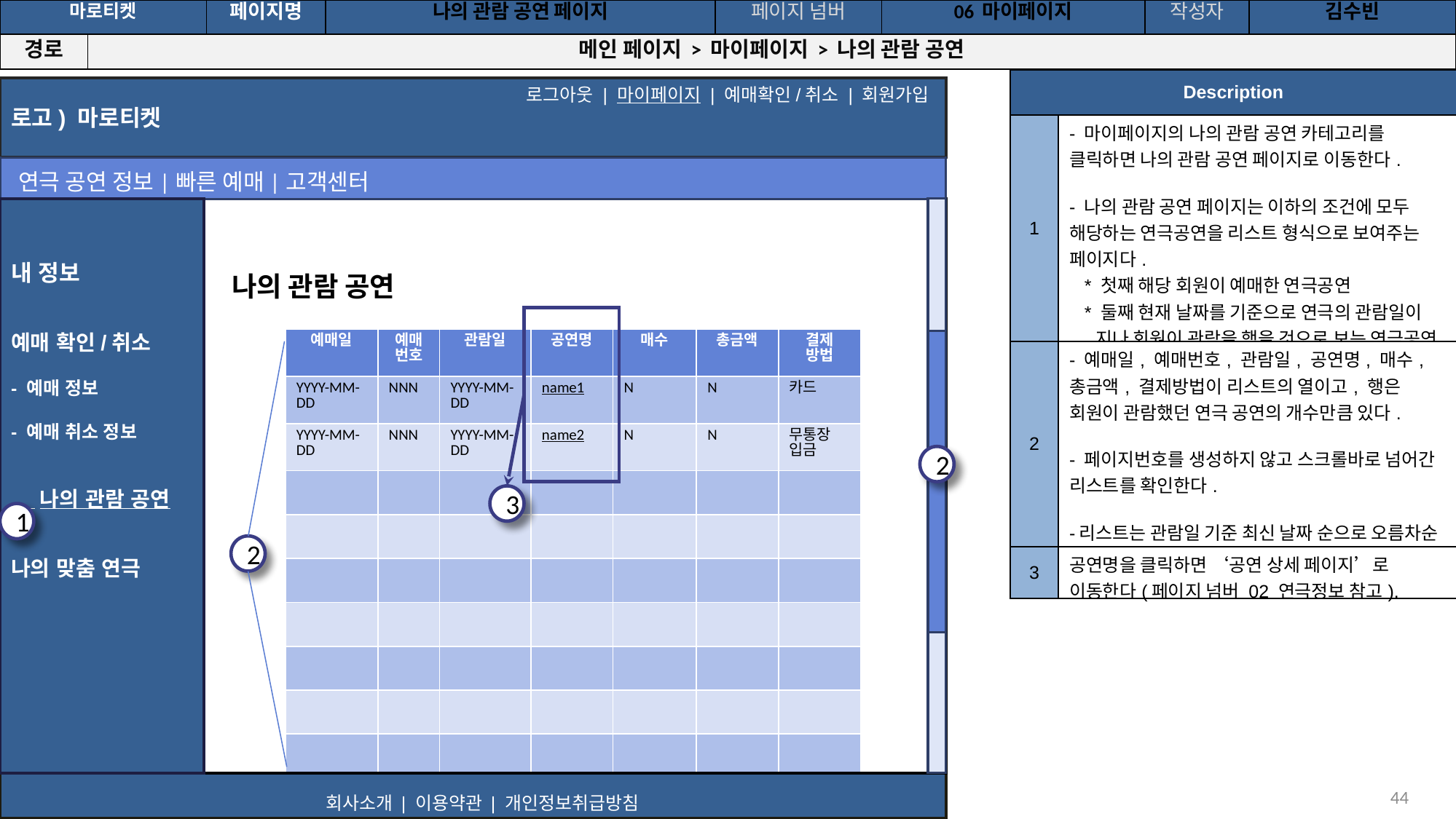

공간(오피스) 대여 시스템
| 마로티켓 |  | 페이지명 | 나의 관람 공연 페이지 | 페이지 넘버 | 06 마이페이지 | 작성자 | 김수빈 |
| --- | --- | --- | --- | --- | --- | --- | --- |
| 경로 | 메인 페이지 > 마이페이지 > 나의 관람 공연 |  |  |  |  |  |  |
| Description |  |
| --- | --- |
| 1 | - 마이페이지의 나의 관람 공연 카테고리를 클릭하면 나의 관람 공연 페이지로 이동한다. - 나의 관람 공연 페이지는 이하의 조건에 모두 해당하는 연극공연을 리스트 형식으로 보여주는 페이지다. \* 첫째 해당 회원이 예매한 연극공연 \* 둘째 현재 날짜를 기준으로 연극의 관람일이 지나 회원이 관람을 했을 것으로 보는 연극공연 |
| 2 | - 예매일, 예매번호, 관람일, 공연명, 매수, 총금액, 결제방법이 리스트의 열이고, 행은 회원이 관람했던 연극 공연의 개수만큼 있다. - 페이지번호를 생성하지 않고 스크롤바로 넘어간 리스트를 확인한다. -리스트는 관람일 기준 최신 날짜 순으로 오름차순 정렬되어 있다. |
| 3 | 공연명을 클릭하면 ‘공연 상세 페이지’로 이동한다(페이지 넘버 02 연극정보 참고). |
로고) 마로티켓
로그아웃 | 마이페이지 | 예매확인/취소 | 회원가입

연극 공연 정보|빠른 예매|고객센터

내 정보

예매 확인/취소
- 예매 정보
- 예매 취소 정보

    나의 관람 공연

나의 맞춤 연극

나의 관람 공연

| 예매일 | 예매 번호 | 관람일 | 공연명 | 매수 | 총금액 | 결제 방법 |
| --- | --- | --- | --- | --- | --- | --- |
| YYYY-MM-DD | NNN | YYYY-MM-DD | name1 | N | N | 카드 |
| YYYY-MM-DD | NNN | YYYY-MM-DD | name2 | N | N | 무통장 입금 |
|  |  |  |  |  |  |  |
|  |  |  |  |  |  |  |
|  |  |  |  |  |  |  |
|  |  |  |  |  |  |  |
|  |  |  |  |  |  |  |
|  |  |  |  |  |  |  |
|  |  |  |  |  |  |  |
|  |  |  |  |  |  |  |

2
3
1
2
회사소개 | 이용약관 | 개인정보취급방침
44